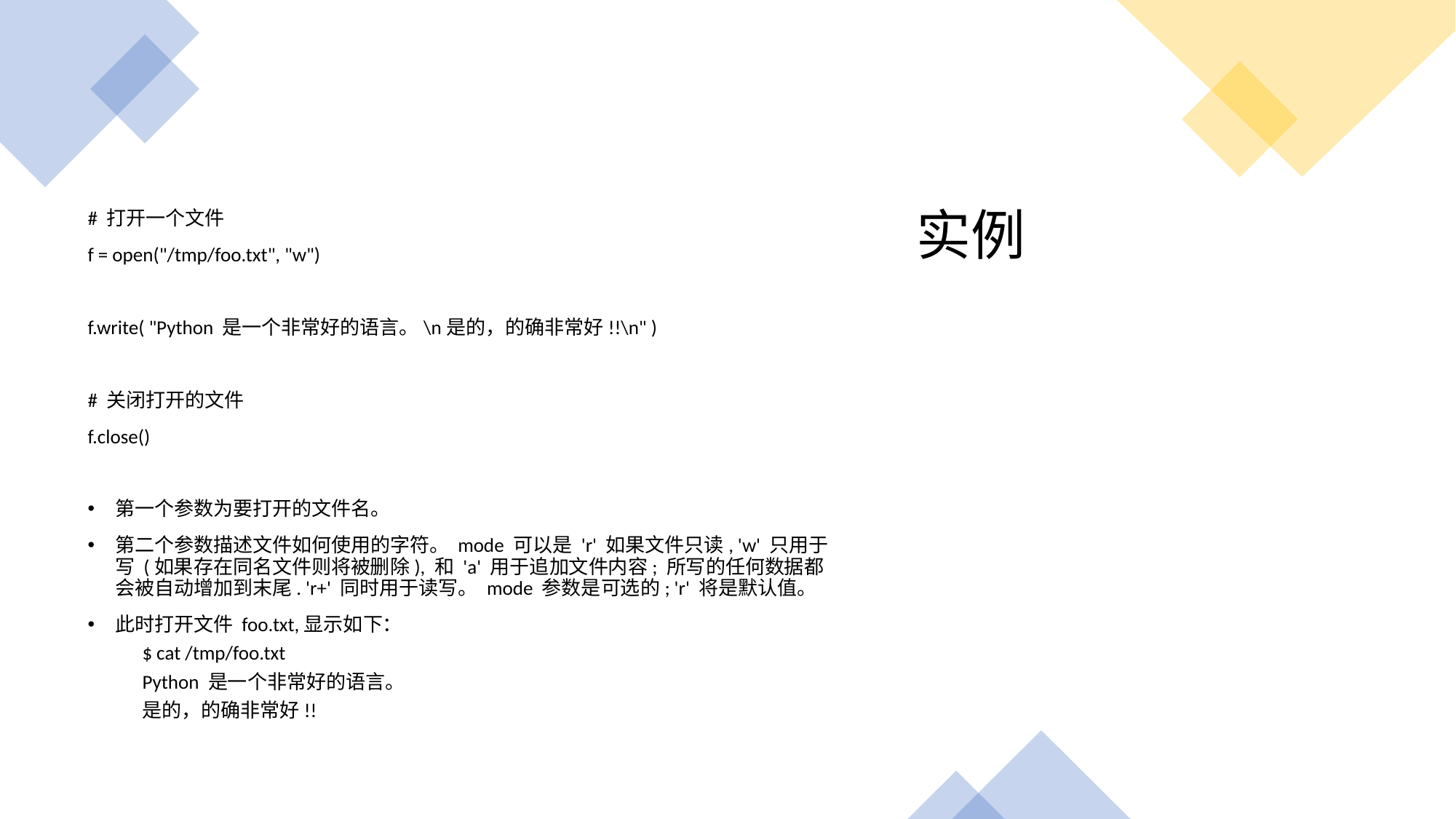

# 打开一个文件
f = open("/tmp/foo.txt", "w")

f.write( "Python 是一个非常好的语言。\n是的，的确非常好!!\n" )

# 关闭打开的文件
f.close()

第一个参数为要打开的文件名。
第二个参数描述文件如何使用的字符。 mode 可以是 'r' 如果文件只读, 'w' 只用于写 (如果存在同名文件则将被删除), 和 'a' 用于追加文件内容; 所写的任何数据都会被自动增加到末尾. 'r+' 同时用于读写。 mode 参数是可选的; 'r' 将是默认值。
此时打开文件 foo.txt,显示如下：
$ cat /tmp/foo.txt
Python 是一个非常好的语言。
是的，的确非常好!!
# 实例